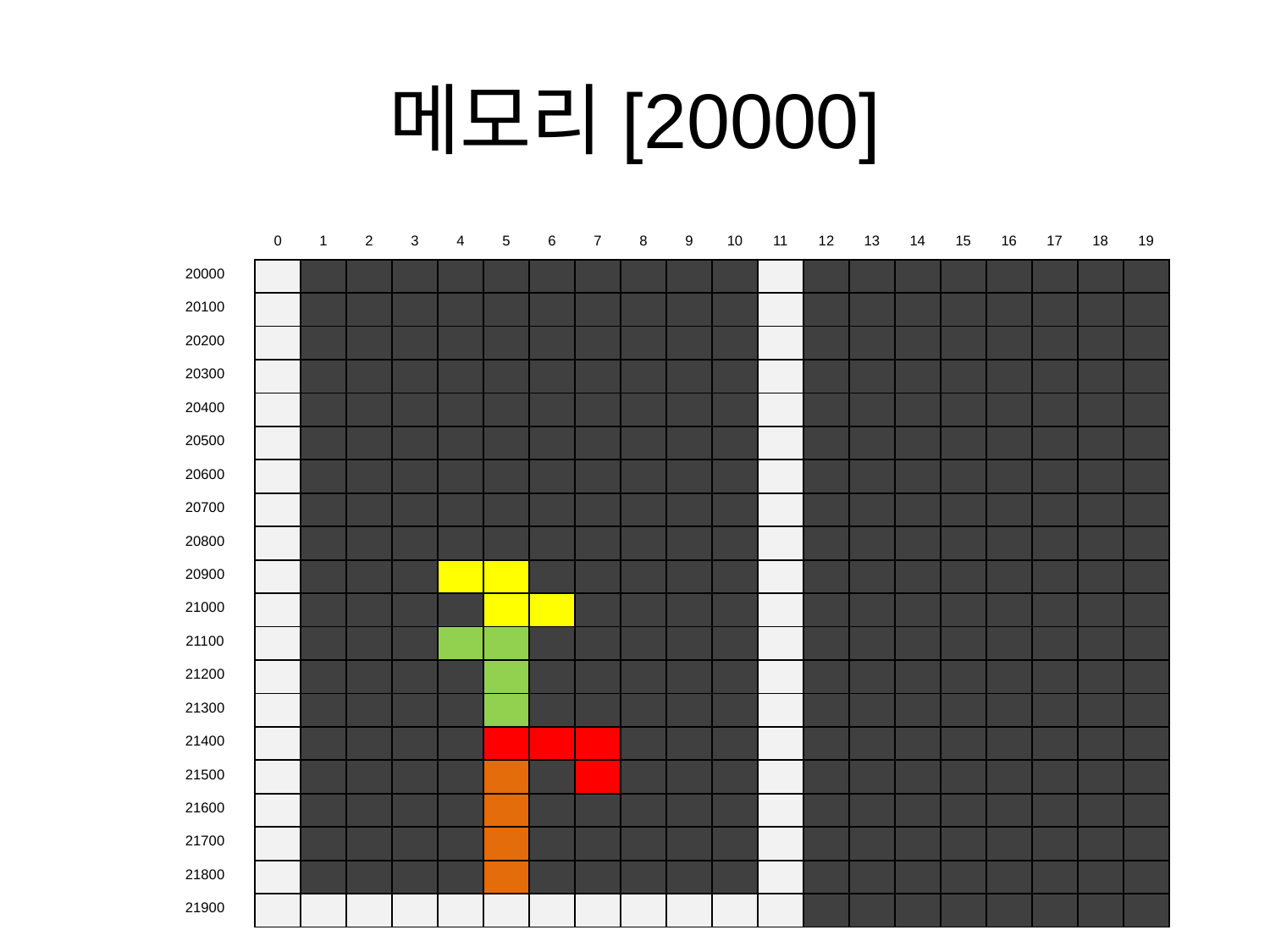

# 메모리[20000]
|  | 0 | 1 | 2 | 3 | 4 | 5 | 6 | 7 | 8 | 9 | 10 | 11 | 12 | 13 | 14 | 15 | 16 | 17 | 18 | 19 |
| --- | --- | --- | --- | --- | --- | --- | --- | --- | --- | --- | --- | --- | --- | --- | --- | --- | --- | --- | --- | --- |
| 20000 |  |  |  |  |  |  |  |  |  |  |  |  |  |  |  |  |  |  |  |  |
| 20100 |  |  |  |  |  |  |  |  |  |  |  |  |  |  |  |  |  |  |  |  |
| 20200 |  |  |  |  |  |  |  |  |  |  |  |  |  |  |  |  |  |  |  |  |
| 20300 |  |  |  |  |  |  |  |  |  |  |  |  |  |  |  |  |  |  |  |  |
| 20400 |  |  |  |  |  |  |  |  |  |  |  |  |  |  |  |  |  |  |  |  |
| 20500 |  |  |  |  |  |  |  |  |  |  |  |  |  |  |  |  |  |  |  |  |
| 20600 |  |  |  |  |  |  |  |  |  |  |  |  |  |  |  |  |  |  |  |  |
| 20700 |  |  |  |  |  |  |  |  |  |  |  |  |  |  |  |  |  |  |  |  |
| 20800 |  |  |  |  |  |  |  |  |  |  |  |  |  |  |  |  |  |  |  |  |
| 20900 |  |  |  |  |  |  |  |  |  |  |  |  |  |  |  |  |  |  |  |  |
| 21000 |  |  |  |  |  |  |  |  |  |  |  |  |  |  |  |  |  |  |  |  |
| 21100 |  |  |  |  |  |  |  |  |  |  |  |  |  |  |  |  |  |  |  |  |
| 21200 |  |  |  |  |  |  |  |  |  |  |  |  |  |  |  |  |  |  |  |  |
| 21300 |  |  |  |  |  |  |  |  |  |  |  |  |  |  |  |  |  |  |  |  |
| 21400 |  |  |  |  |  |  |  |  |  |  |  |  |  |  |  |  |  |  |  |  |
| 21500 |  |  |  |  |  |  |  |  |  |  |  |  |  |  |  |  |  |  |  |  |
| 21600 |  |  |  |  |  |  |  |  |  |  |  |  |  |  |  |  |  |  |  |  |
| 21700 |  |  |  |  |  |  |  |  |  |  |  |  |  |  |  |  |  |  |  |  |
| 21800 |  |  |  |  |  |  |  |  |  |  |  |  |  |  |  |  |  |  |  |  |
| 21900 |  |  |  |  |  |  |  |  |  |  |  |  |  |  |  |  |  |  |  |  |